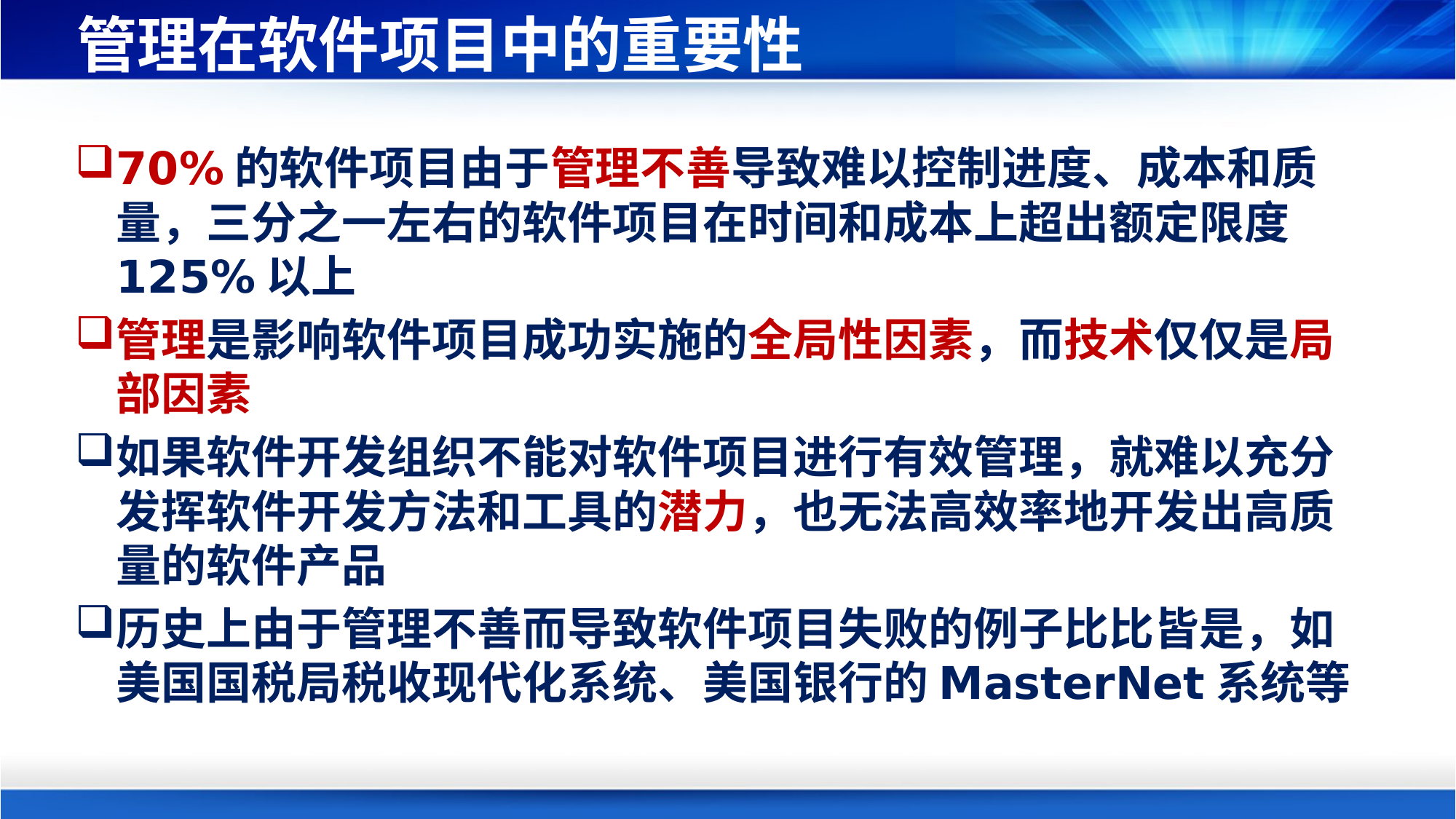

# 管理在软件项目中的重要性
70%的软件项目由于管理不善导致难以控制进度、成本和质量，三分之一左右的软件项目在时间和成本上超出额定限度125%以上
管理是影响软件项目成功实施的全局性因素，而技术仅仅是局部因素
如果软件开发组织不能对软件项目进行有效管理，就难以充分发挥软件开发方法和工具的潜力，也无法高效率地开发出高质量的软件产品
历史上由于管理不善而导致软件项目失败的例子比比皆是，如美国国税局税收现代化系统、美国银行的MasterNet系统等